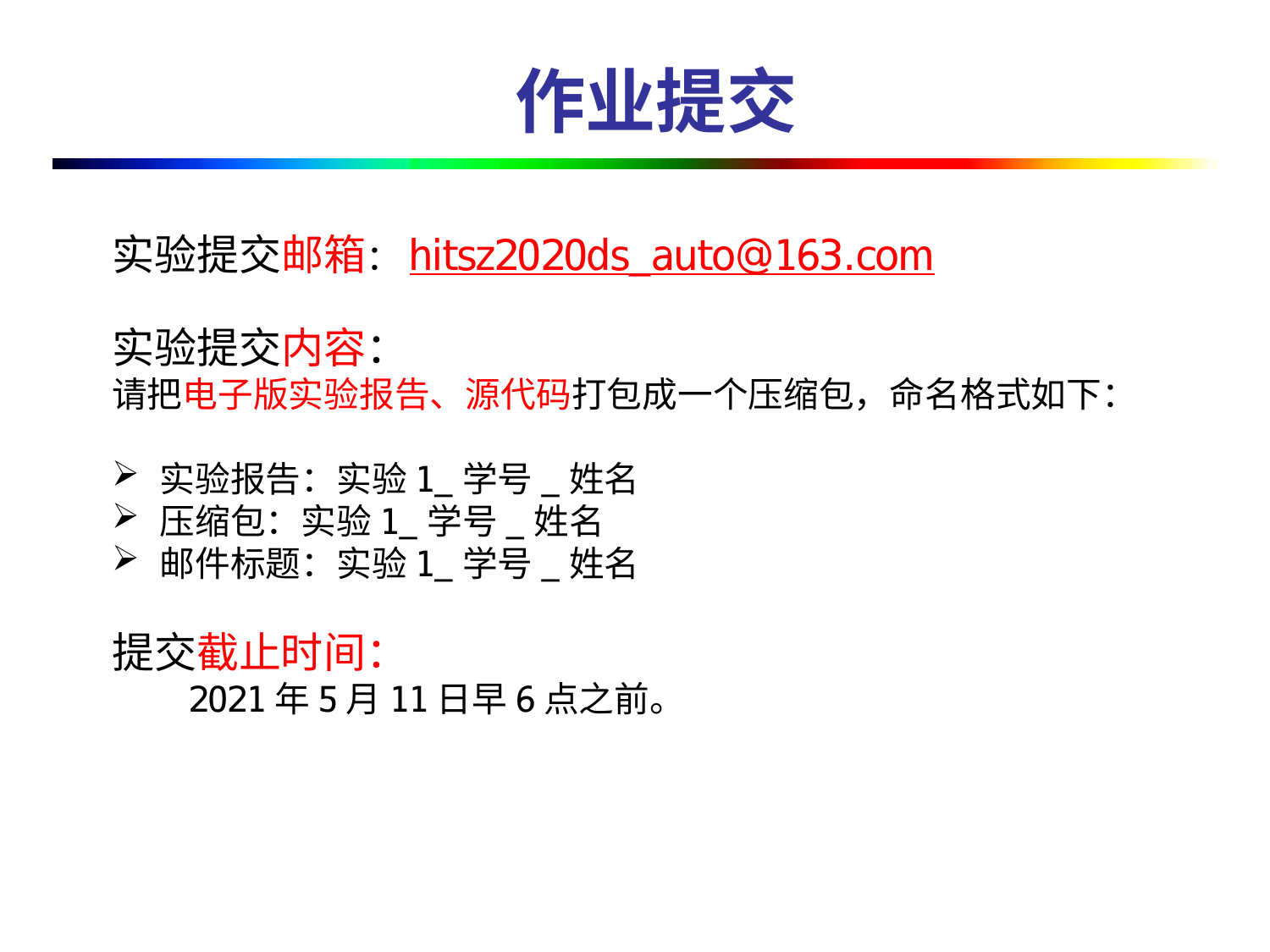

# 作业提交
实验提交邮箱：hitsz2020ds_auto@163.com

实验提交内容：
请把电子版实验报告、源代码打包成一个压缩包，命名格式如下：

实验报告：实验1_学号_姓名
压缩包：实验1_学号_姓名
邮件标题：实验1_学号_姓名

提交截止时间：
       2021年5月11日早6点之前。

12